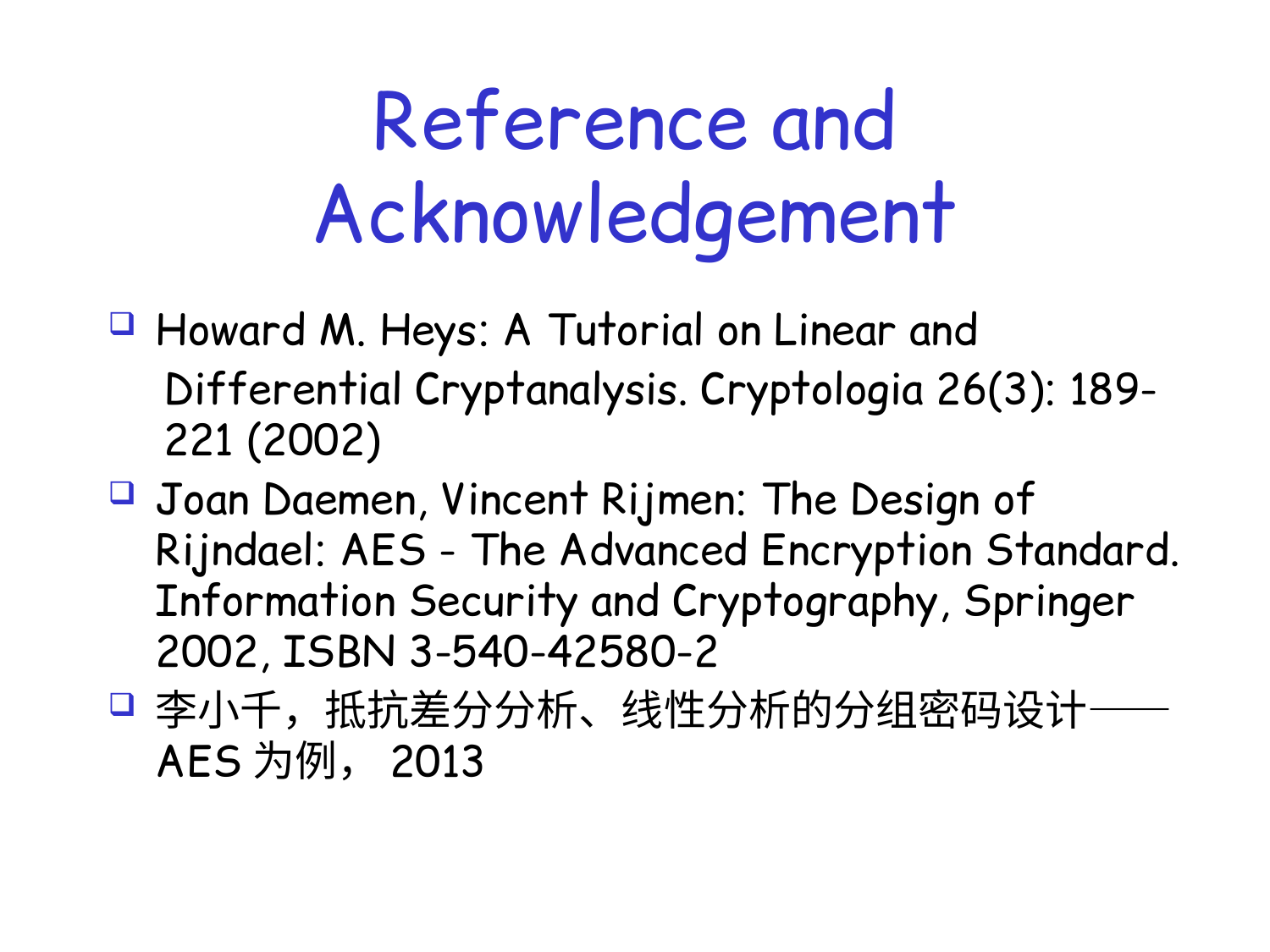

# Reference and Acknowledgement
Howard M. Heys: A Tutorial on Linear and
Differential Cryptanalysis. Cryptologia 26(3): 189-221 (2002)
Joan Daemen, Vincent Rijmen: The Design of Rijndael: AES - The Advanced Encryption Standard. Information Security and Cryptography, Springer 2002, ISBN 3-540-42580-2
李小千，抵抗差分分析、线性分析的分组密码设计——
AES为例，2013